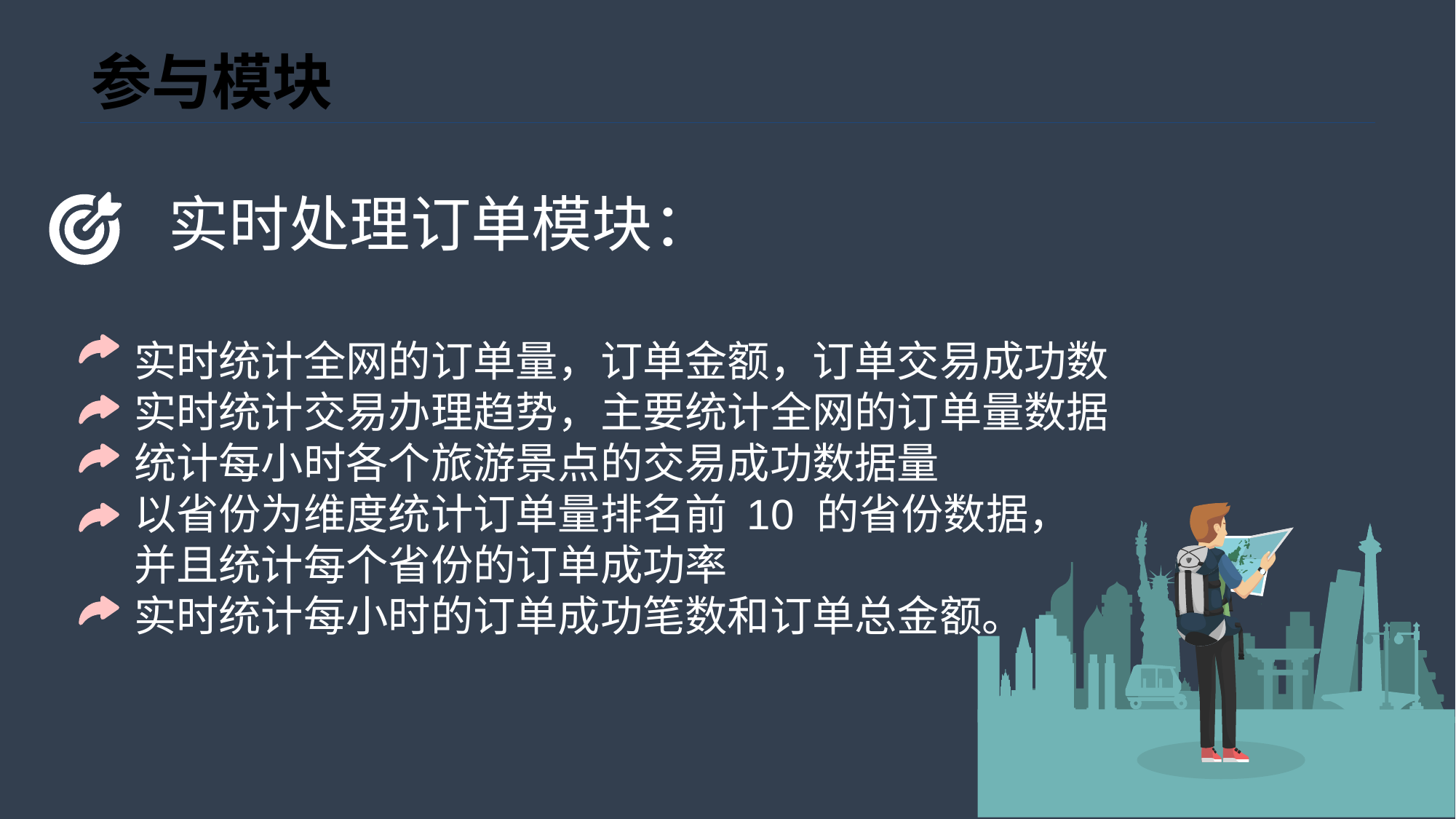

# 参与模块
实时处理订单模块：

实时统计全网的订单量，订单金额，订单交易成功数
实时统计交易办理趋势，主要统计全网的订单量数据
统计每小时各个旅游景点的交易成功数据量
以省份为维度统计订单量排名前 10 的省份数据，
并且统计每个省份的订单成功率
实时统计每小时的订单成功笔数和订单总金额。